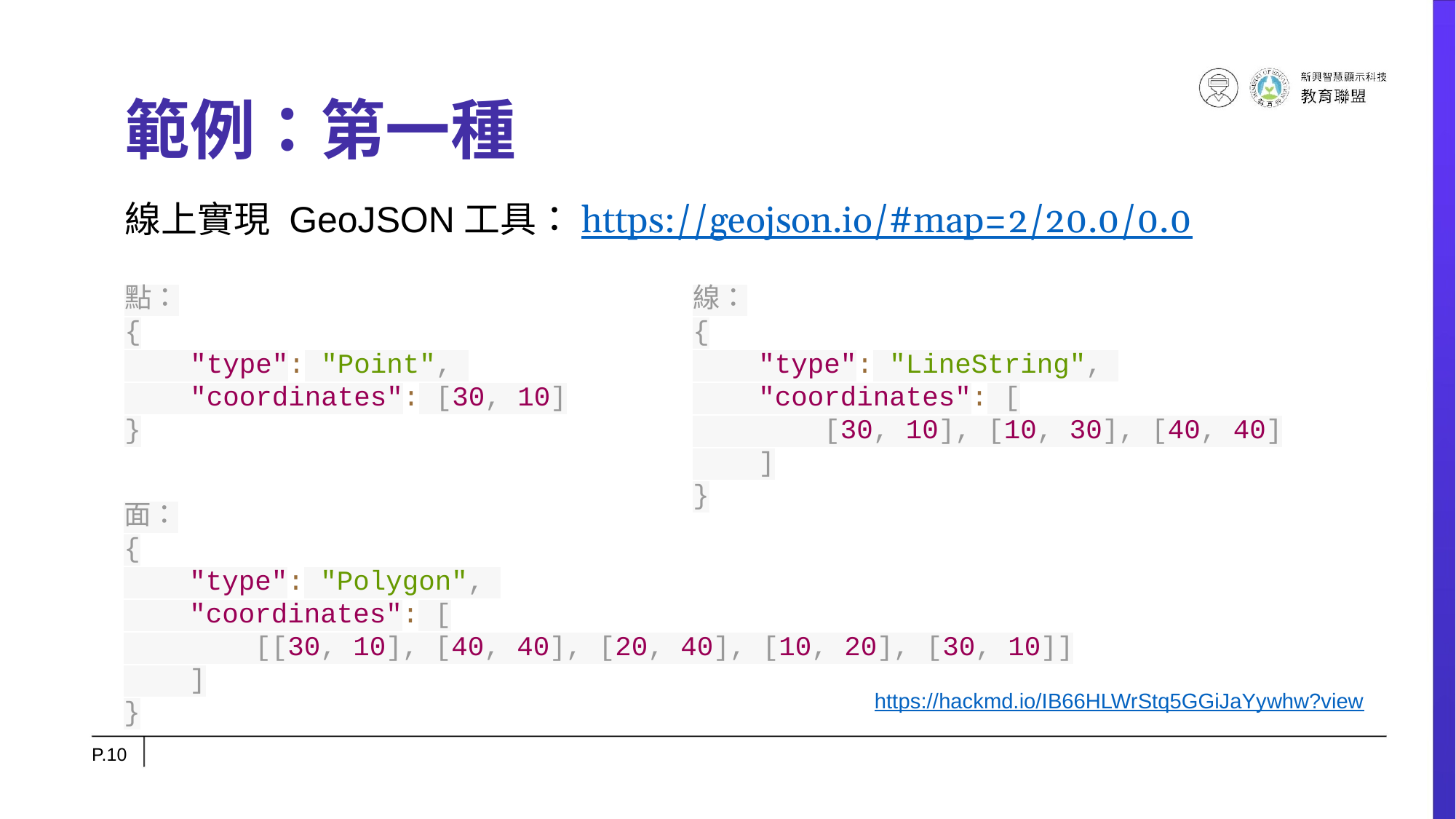

# 範例：第一種
線上實現 GeoJSON工具：https://geojson.io/#map=2/20.0/0.0
點：
{
    "type": "Point",
    "coordinates": [30, 10]
}
線：
{
    "type": "LineString",
    "coordinates": [
        [30, 10], [10, 30], [40, 40]
    ]
}
面：
{
    "type": "Polygon",
    "coordinates": [
        [[30, 10], [40, 40], [20, 40], [10, 20], [30, 10]]
    ]
}
https://hackmd.io/IB66HLWrStq5GGiJaYywhw?view
P.10